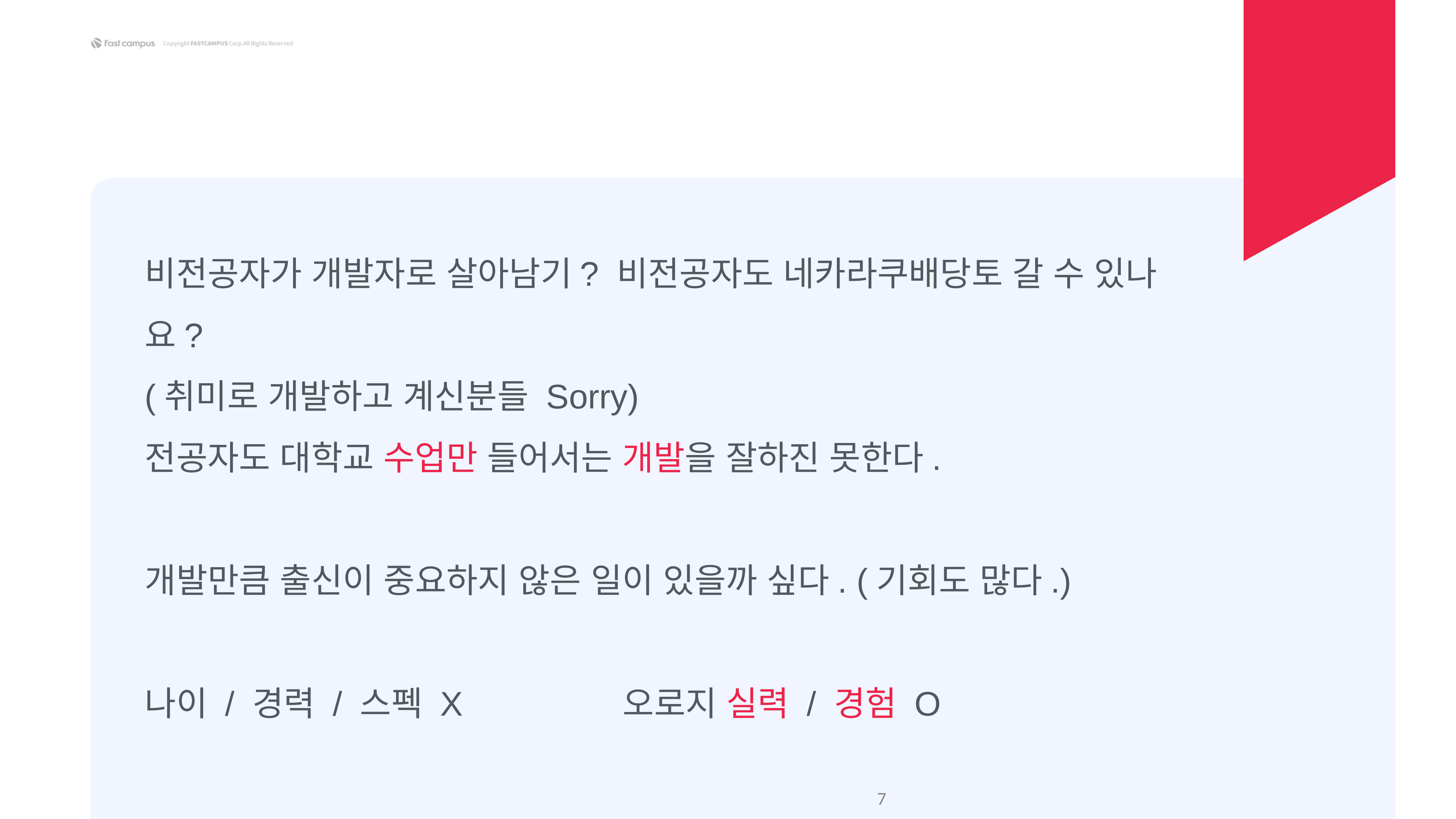

비전공자가 개발자로 살아남기? 비전공자도 네카라쿠배당토 갈 수 있나요?
(취미로 개발하고 계신분들 Sorry)
전공자도 대학교 수업만 들어서는 개발을 잘하진 못한다.

개발만큼 출신이 중요하지 않은 일이 있을까 싶다. (기회도 많다.)

나이 / 경력 / 스펙 X                오로지 실력 / 경험 O

7